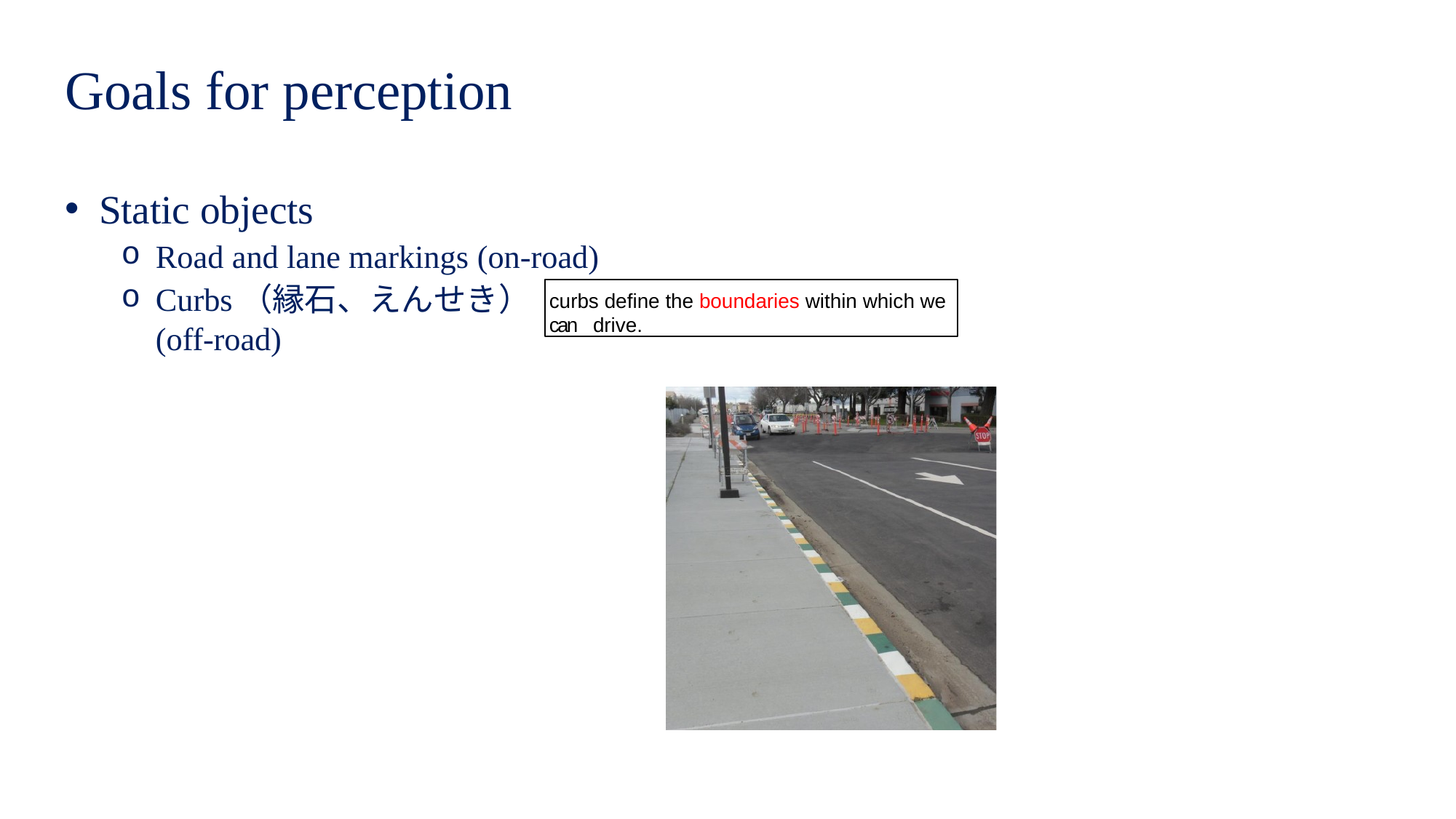

# Goals for perception
Static objects
Road and lane markings (on-road)
Curbs（縁石、えんせき） (off-road)
curbs define the boundaries within which we can   drive.